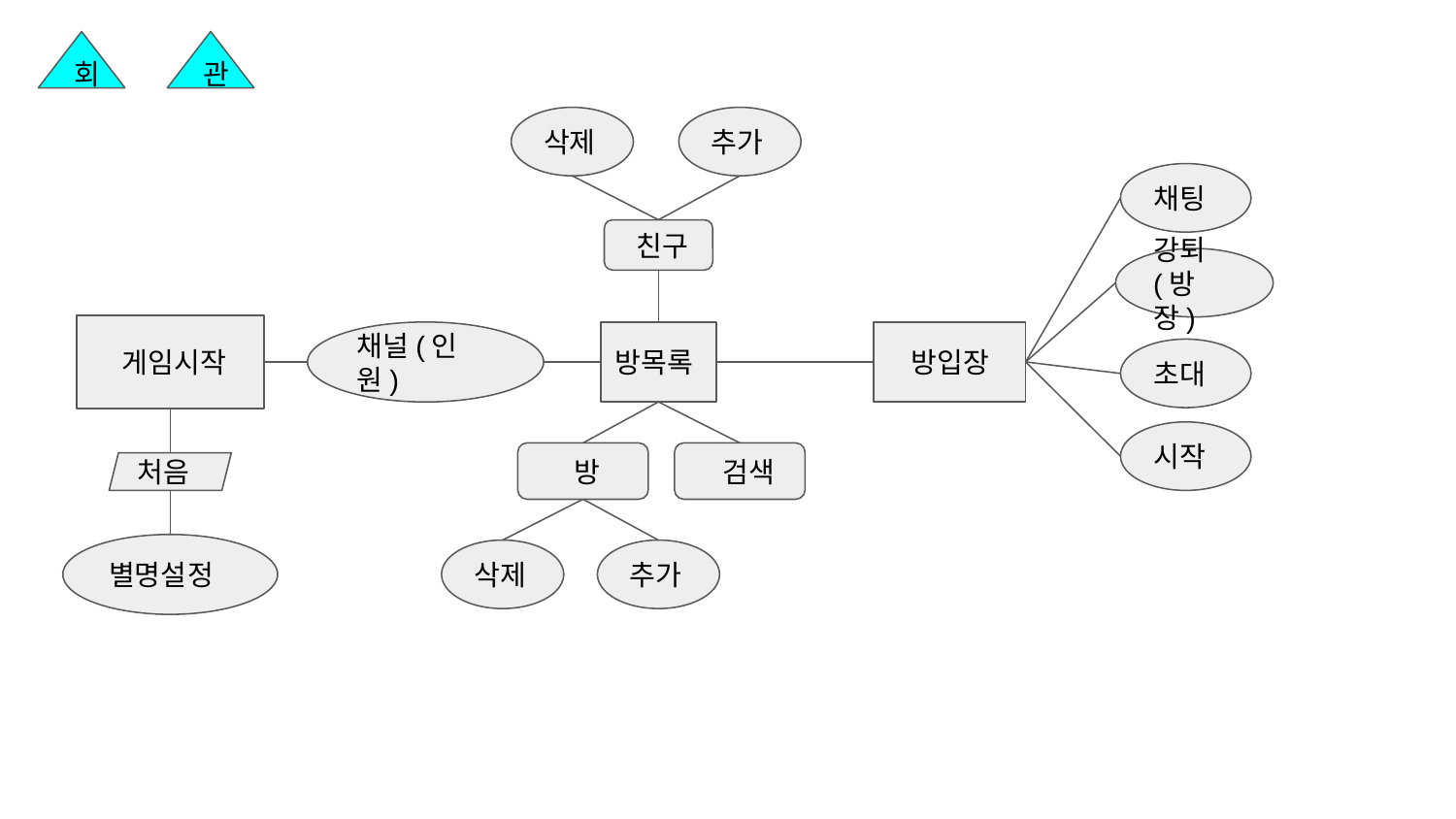

회
관
삭제
추가
채팅
 친구
강퇴(방장)
   게임시작
채널(인원)
방목록
  방입장
초대
시작
    방
   검색
처음
별명설정
삭제
추가